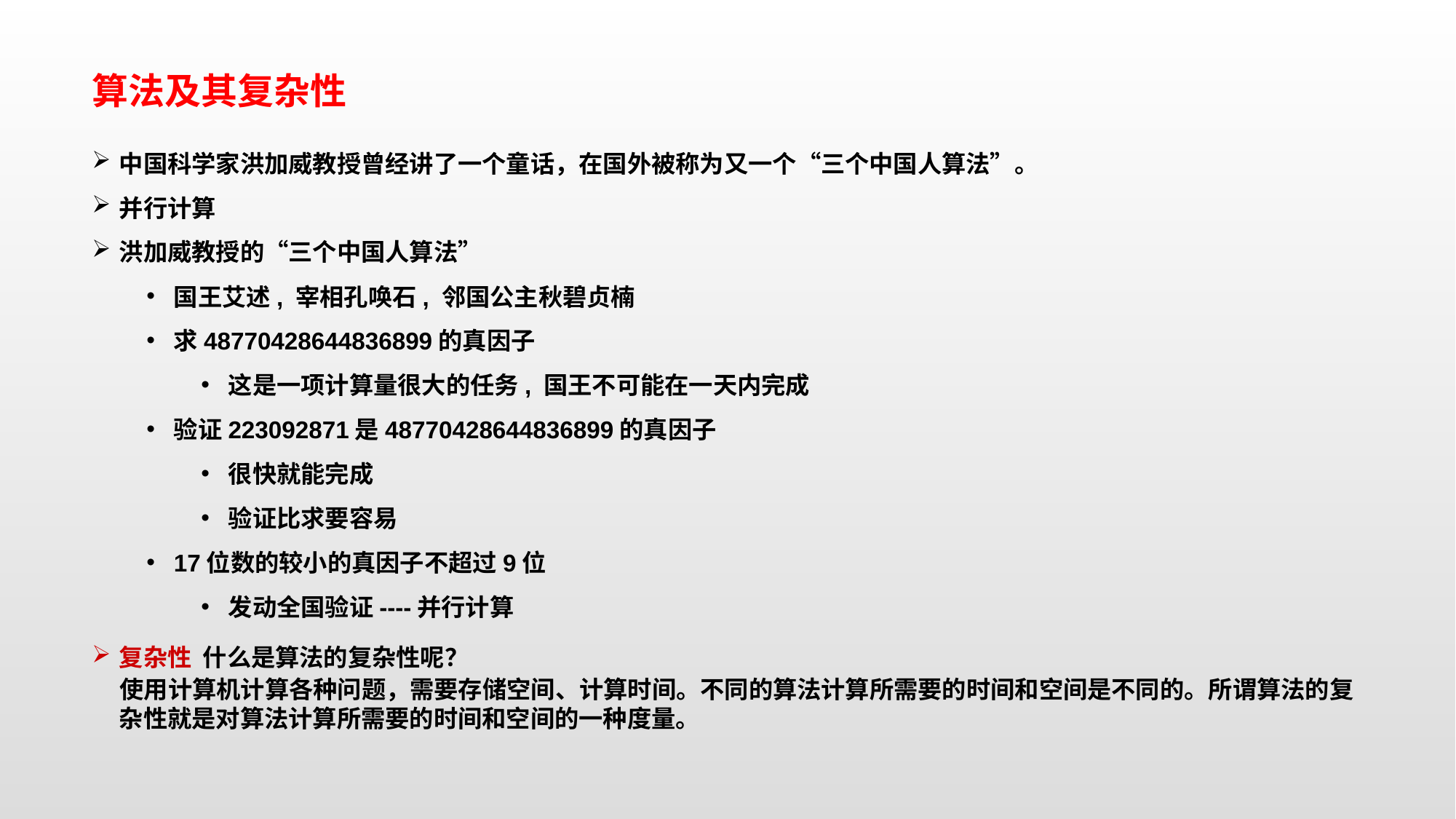

# 算法及其复杂性
中国科学家洪加威教授曾经讲了一个童话，在国外被称为又一个“三个中国人算法”。
并行计算
洪加威教授的“三个中国人算法”
国王艾述, 宰相孔唤石, 邻国公主秋碧贞楠
求48770428644836899的真因子
这是一项计算量很大的任务, 国王不可能在一天内完成
验证223092871是48770428644836899的真因子
很快就能完成
验证比求要容易
17位数的较小的真因子不超过9位
发动全国验证----并行计算
复杂性  什么是算法的复杂性呢？
    使用计算机计算各种问题，需要存储空间、计算时间。不同的算法计算所需要的时间和空间是不同的。所谓算法的复杂性就是对算法计算所需要的时间和空间的一种度量。

44